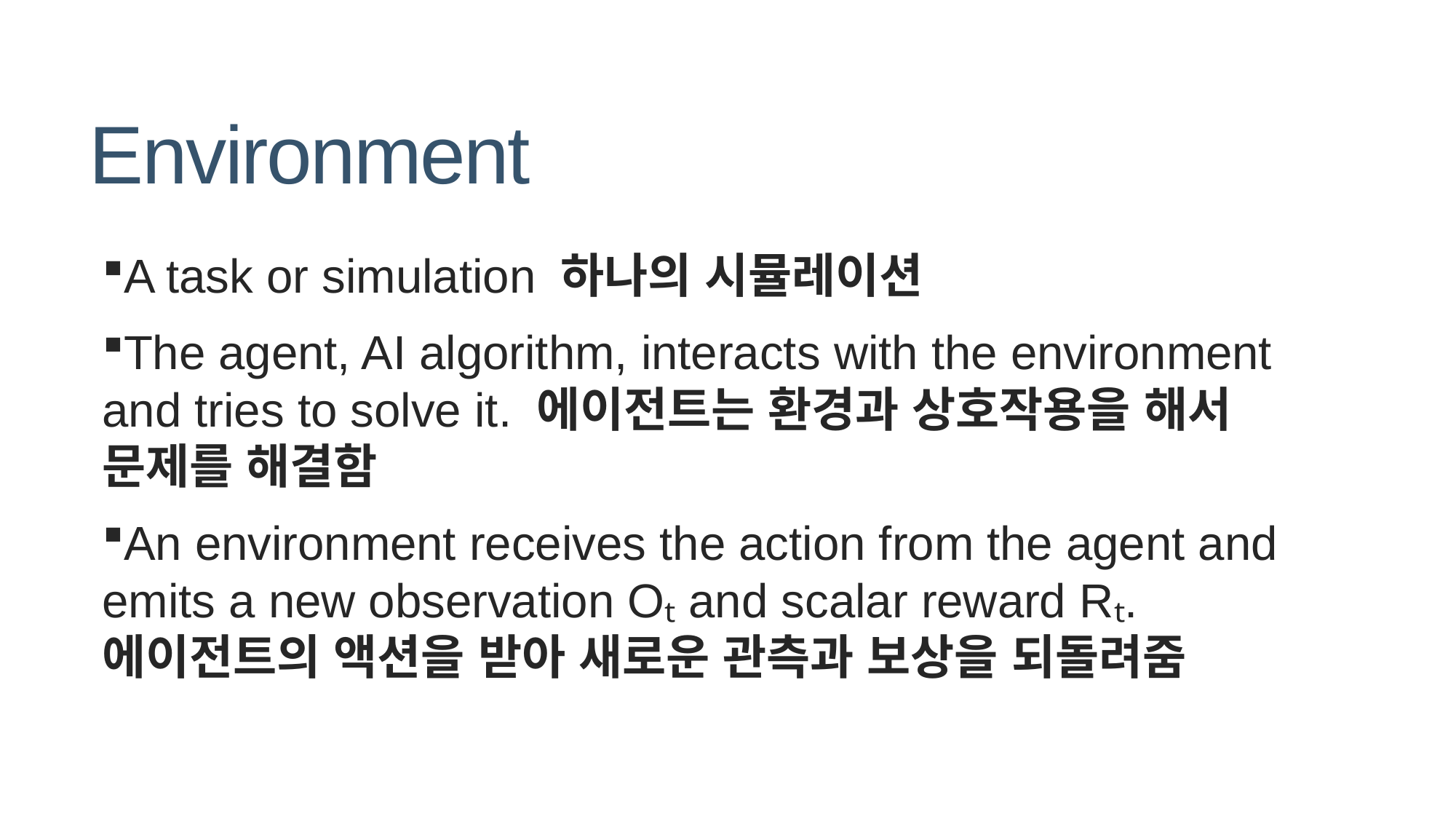

# Environment
A task or simulation 하나의 시뮬레이션
The agent, AI algorithm, interacts with the environment and tries to solve it. 에이전트는 환경과 상호작용을 해서 문제를 해결함
An environment receives the action from the agent and emits a new observation Oₜ and scalar reward Rₜ. 에이전트의 액션을 받아 새로운 관측과 보상을 되돌려줌